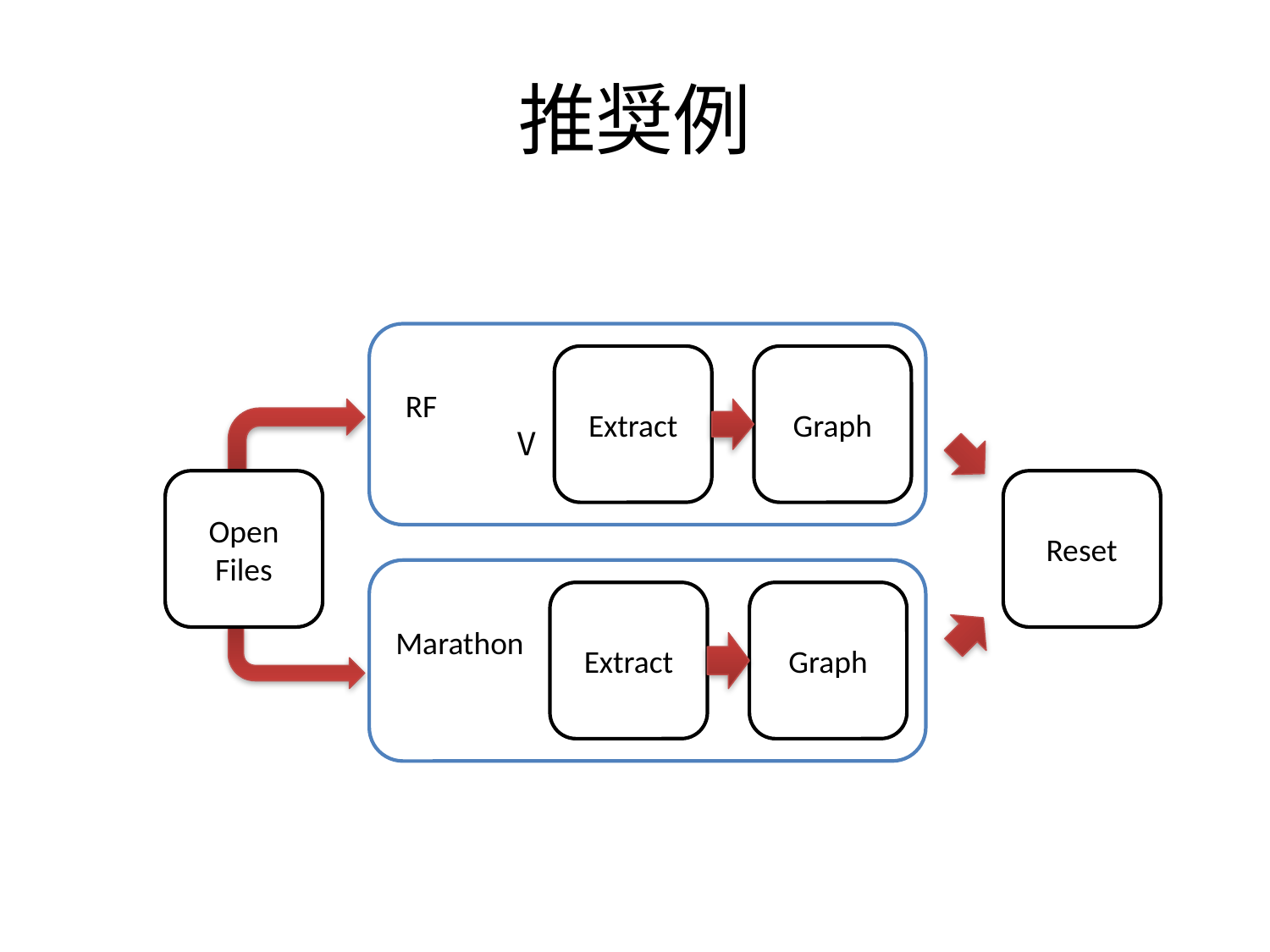

# 推奨例
RF　　　　　　　　　　　　　　　Ⅴ
Extract
Graph

Reset
Open Files
Marathon　　　　　　　　　　        　　　ｃ
Extract
Graph